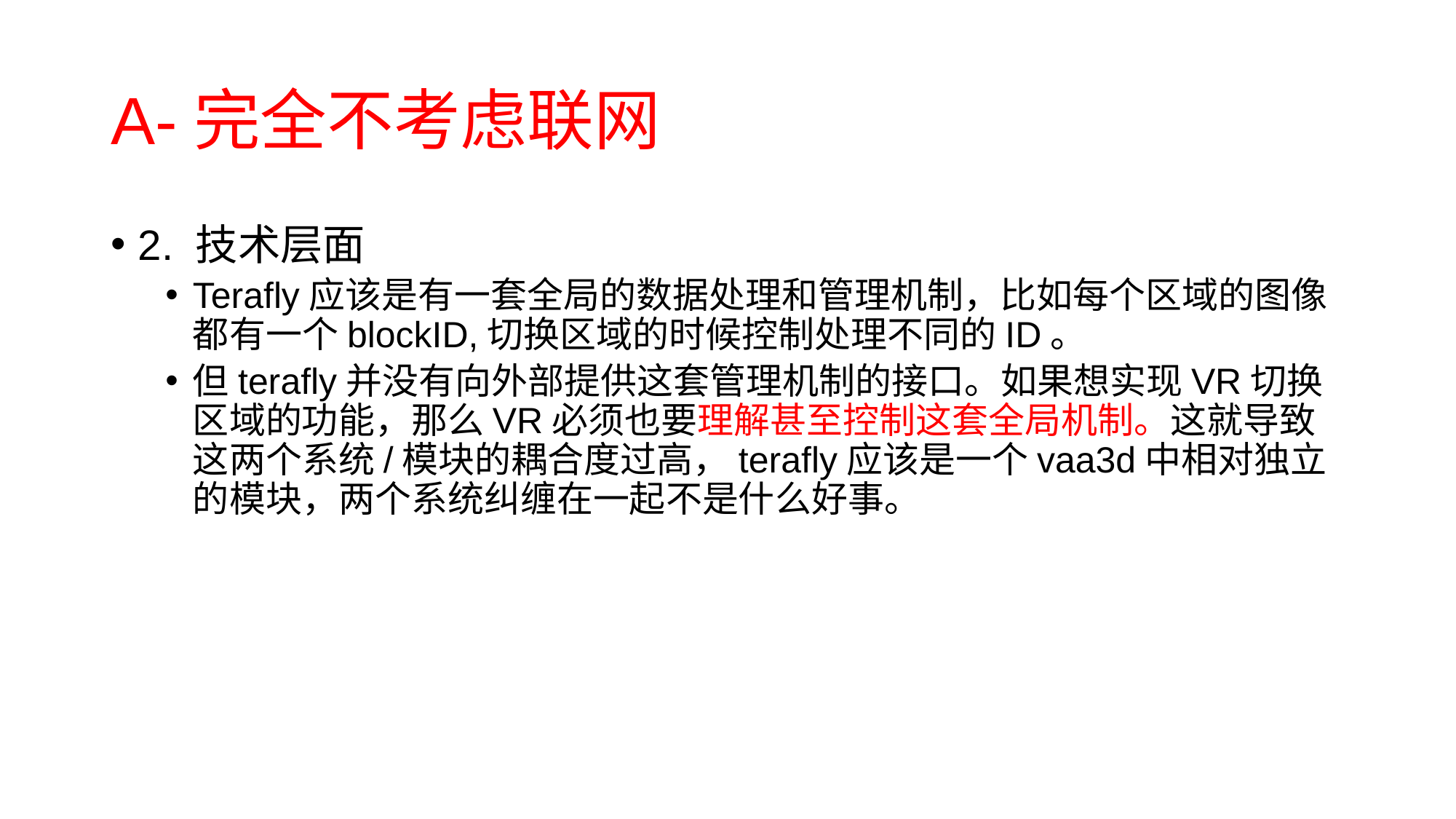

# A-完全不考虑联网
2. 技术层面
Terafly应该是有一套全局的数据处理和管理机制，比如每个区域的图像都有一个blockID,切换区域的时候控制处理不同的ID。
但terafly并没有向外部提供这套管理机制的接口。如果想实现VR切换区域的功能，那么VR必须也要理解甚至控制这套全局机制。这就导致这两个系统/模块的耦合度过高，terafly应该是一个vaa3d中相对独立的模块，两个系统纠缠在一起不是什么好事。